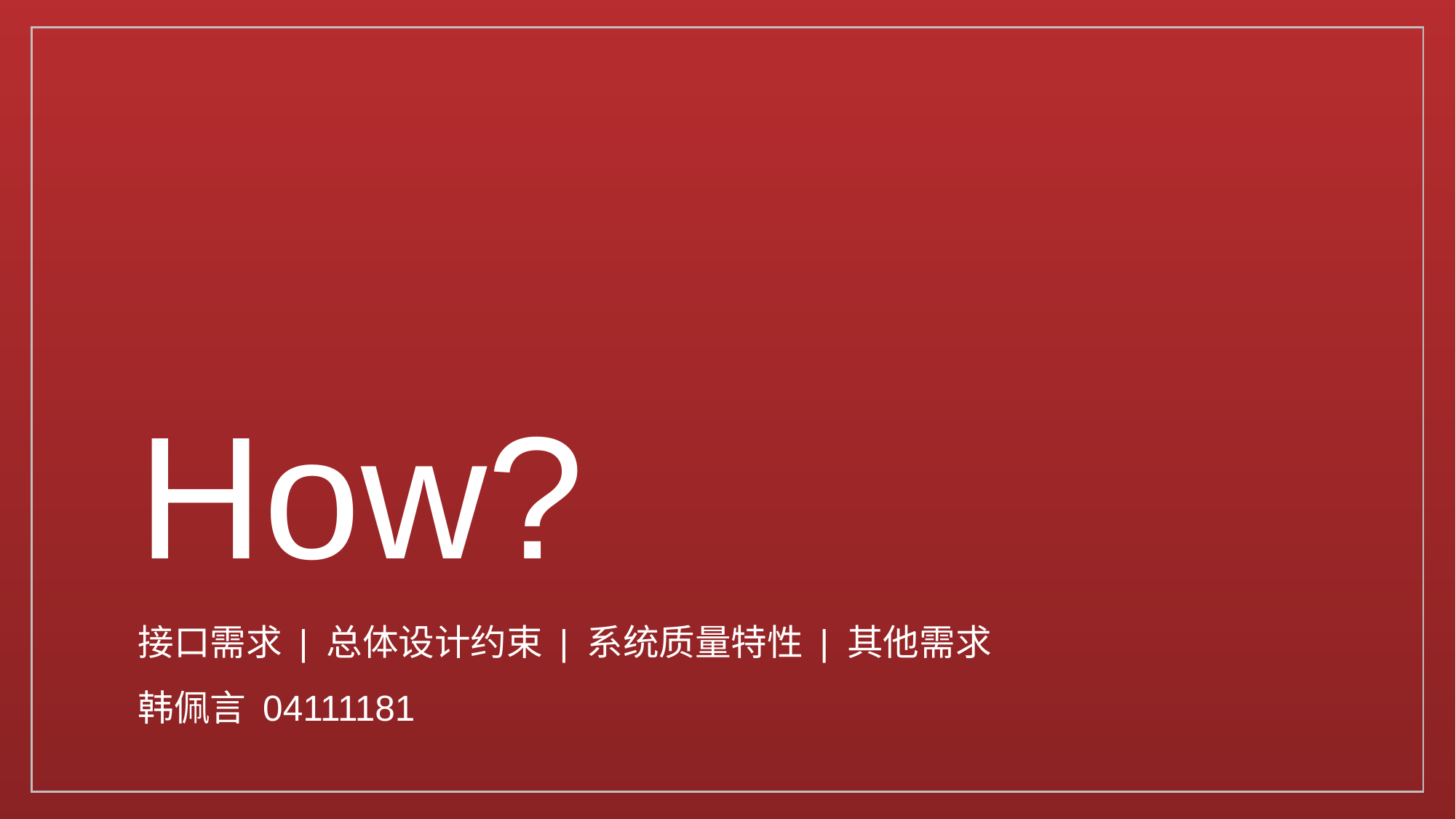

# How?
接口需求 | 总体设计约束 | 系统质量特性 | 其他需求
韩佩言 04111181